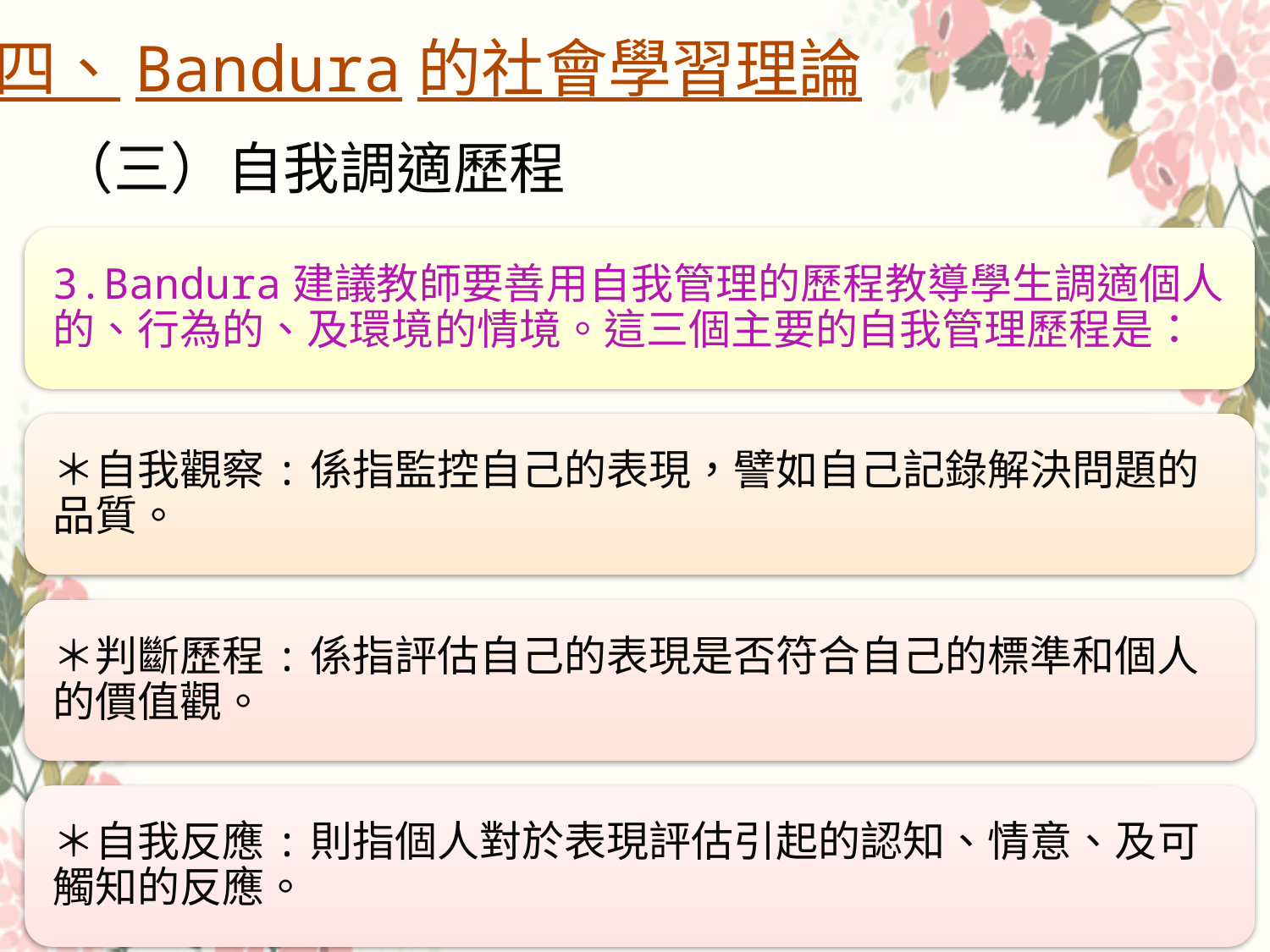

四、Bandura的社會學習理論
（三）自我調適歷程
3.Bandura建議教師要善用自我管理的歷程教導學生調適個人的、行為的、及環境的情境。這三個主要的自我管理歷程是：
＊自我觀察:係指監控自己的表現，譬如自己記錄解決問題的品質。
＊判斷歷程:係指評估自己的表現是否符合自己的標準和個人的價值觀。
＊自我反應:則指個人對於表現評估引起的認知、情意、及可觸知的反應。